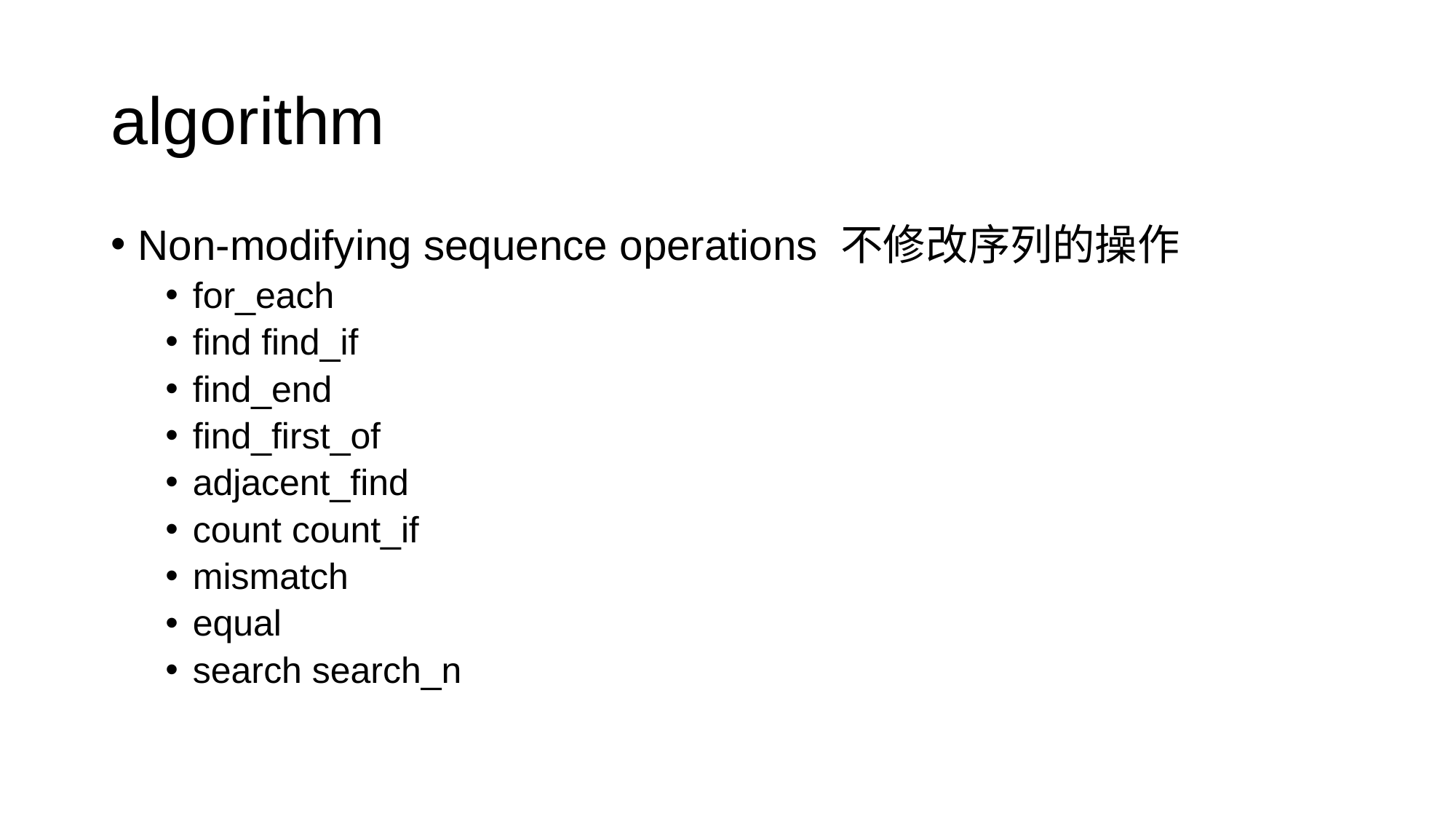

# algorithm
Non-modifying sequence operations 不修改序列的操作
for_each
find find_if
find_end
find_first_of
adjacent_find
count count_if
mismatch
equal
search search_n